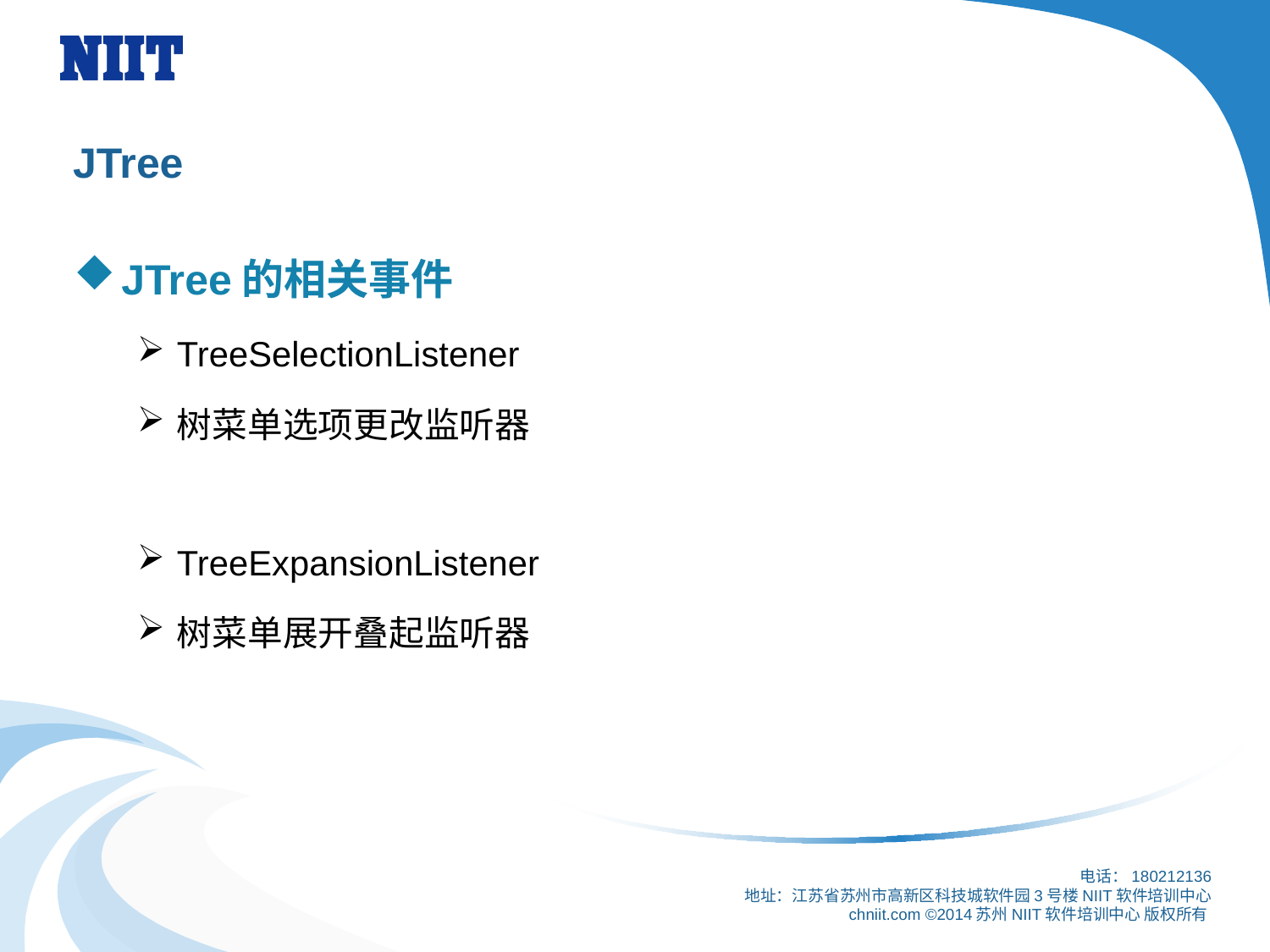

# JTree
JTree的相关事件
TreeSelectionListener
树菜单选项更改监听器

TreeExpansionListener
树菜单展开叠起监听器